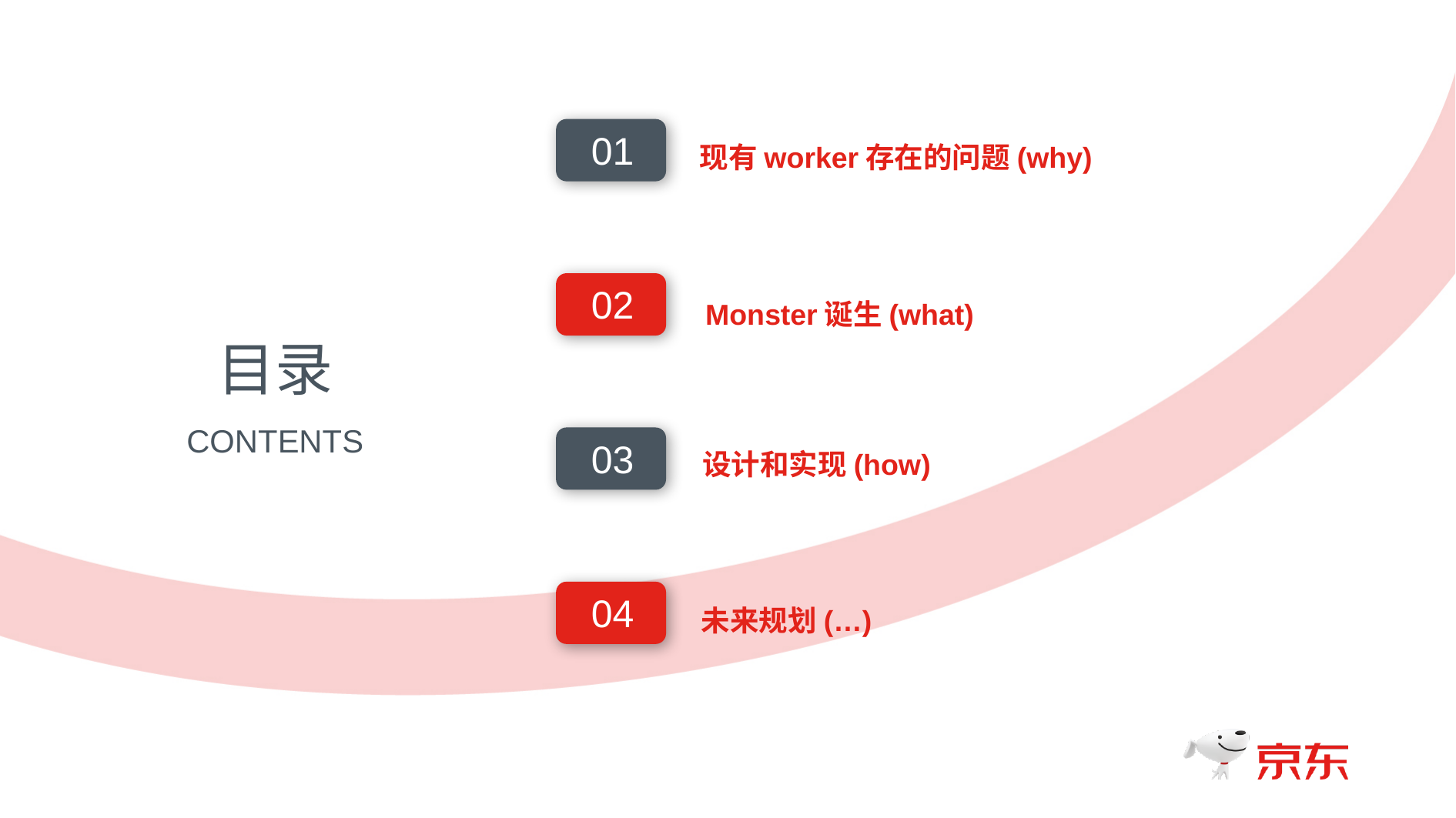

现有worker存在的问题(why)

01

Monster诞生(what)
02
目录
CONTENTS
设计和实现(how)

03
未来规划(…)

04